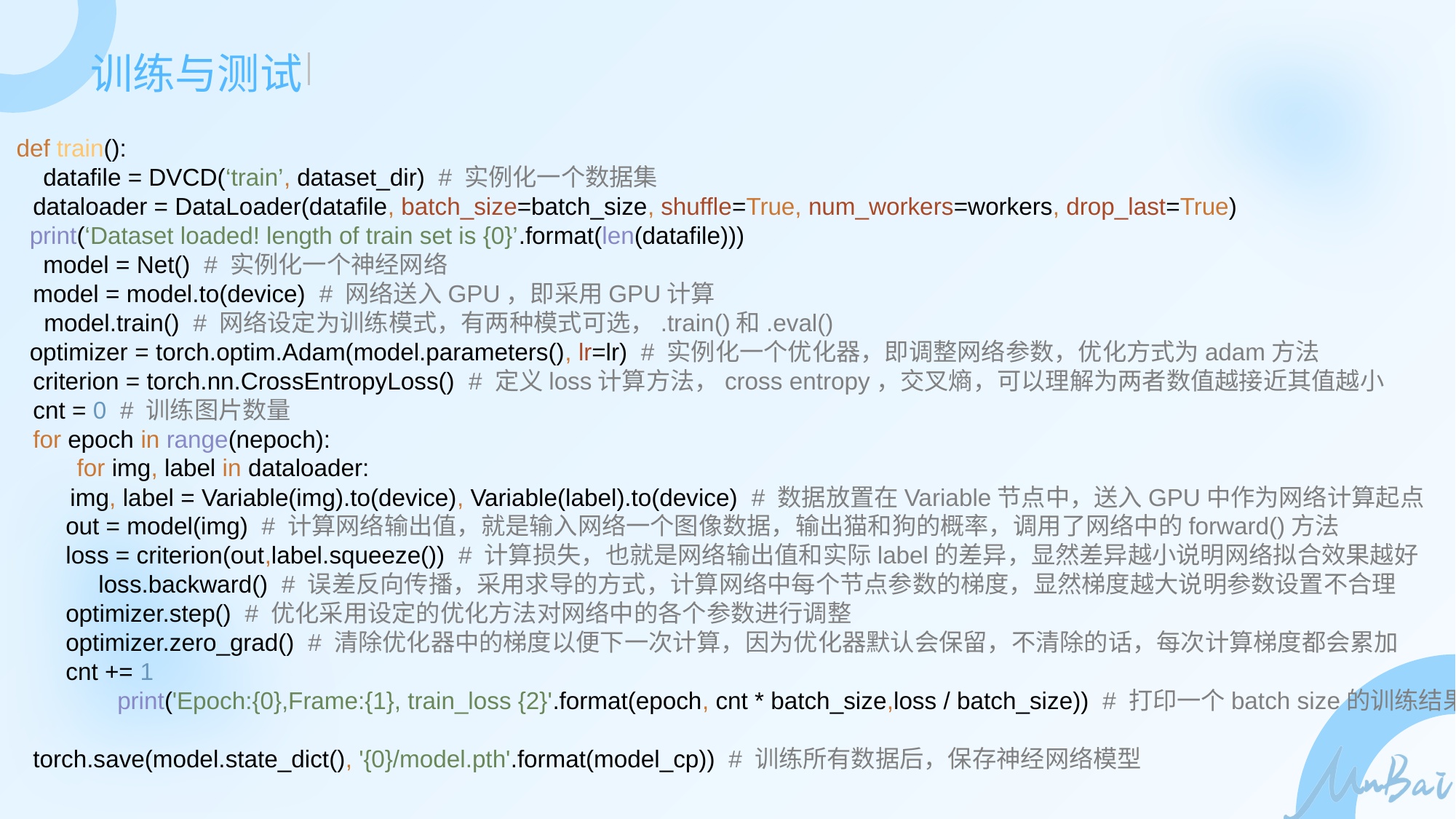

训练与测试
def train():
    datafile = DVCD(‘train’, dataset_dir)  # 实例化一个数据集
  dataloader = DataLoader(datafile, batch_size=batch_size, shuffle=True, num_workers=workers, drop_last=True)
  print(‘Dataset loaded! length of train set is {0}’.format(len(datafile)))
    model = Net()  # 实例化一个神经网络
  model = model.to(device)  # 网络送入GPU，即采用GPU计算
    model.train()  # 网络设定为训练模式，有两种模式可选，.train()和.eval()
  optimizer = torch.optim.Adam(model.parameters(), lr=lr)  # 实例化一个优化器，即调整网络参数，优化方式为adam方法
  criterion = torch.nn.CrossEntropyLoss()  # 定义loss计算方法，cross entropy，交叉熵，可以理解为两者数值越接近其值越小
  cnt = 0  # 训练图片数量
  for epoch in range(nepoch):
         for img, label in dataloader:
        img, label = Variable(img).to(device), Variable(label).to(device)  # 数据放置在Variable节点中，送入GPU中作为网络计算起点
        out = model(img)  # 计算网络输出值，就是输入网络一个图像数据，输出猫和狗的概率，调用了网络中的forward()方法
        loss = criterion(out,label.squeeze())  # 计算损失，也就是网络输出值和实际label的差异，显然差异越小说明网络拟合效果越好
              loss.backward()  # 误差反向传播，采用求导的方式，计算网络中每个节点参数的梯度，显然梯度越大说明参数设置不合理
        optimizer.step()  # 优化采用设定的优化方法对网络中的各个参数进行调整
        optimizer.zero_grad()  # 清除优化器中的梯度以便下一次计算，因为优化器默认会保留，不清除的话，每次计算梯度都会累加
        cnt += 1
               print('Epoch:{0},Frame:{1}, train_loss {2}'.format(epoch, cnt * batch_size,loss / batch_size))  # 打印一个batch size的训练结果
  torch.save(model.state_dict(), '{0}/model.pth'.format(model_cp))  # 训练所有数据后，保存神经网络模型